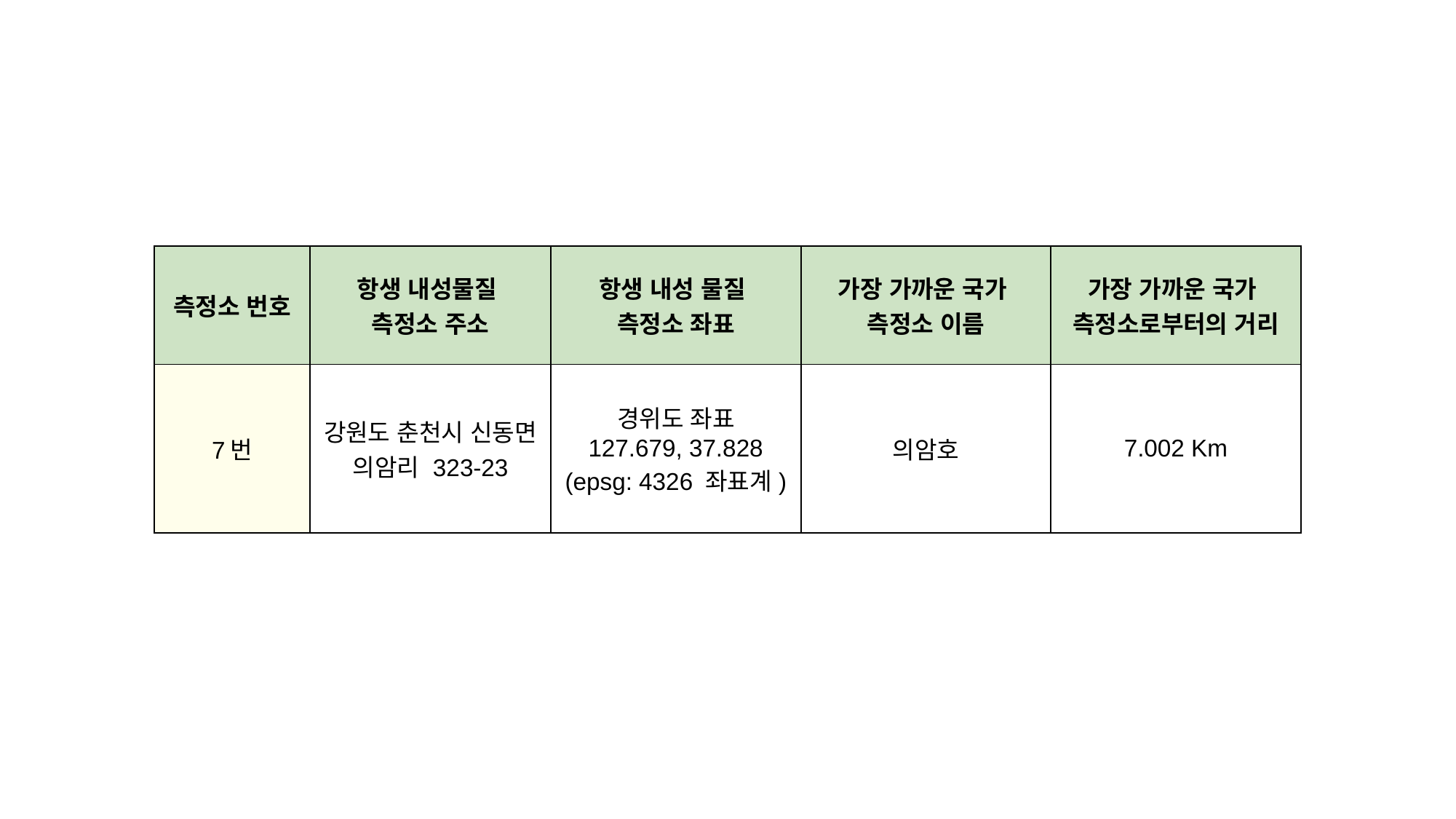

| 측정소 번호 | 항생 내성물질 측정소 주소 | 항생 내성 물질 측정소 좌표 | 가장 가까운 국가 측정소 이름 | 가장 가까운 국가 측정소로부터의 거리 |
| --- | --- | --- | --- | --- |
| 7번 | 강원도 춘천시 신동면 의암리 323-23 | 경위도 좌표 127.679, 37.828 (epsg: 4326 좌표계) | 의암호 | 7.002 Km |